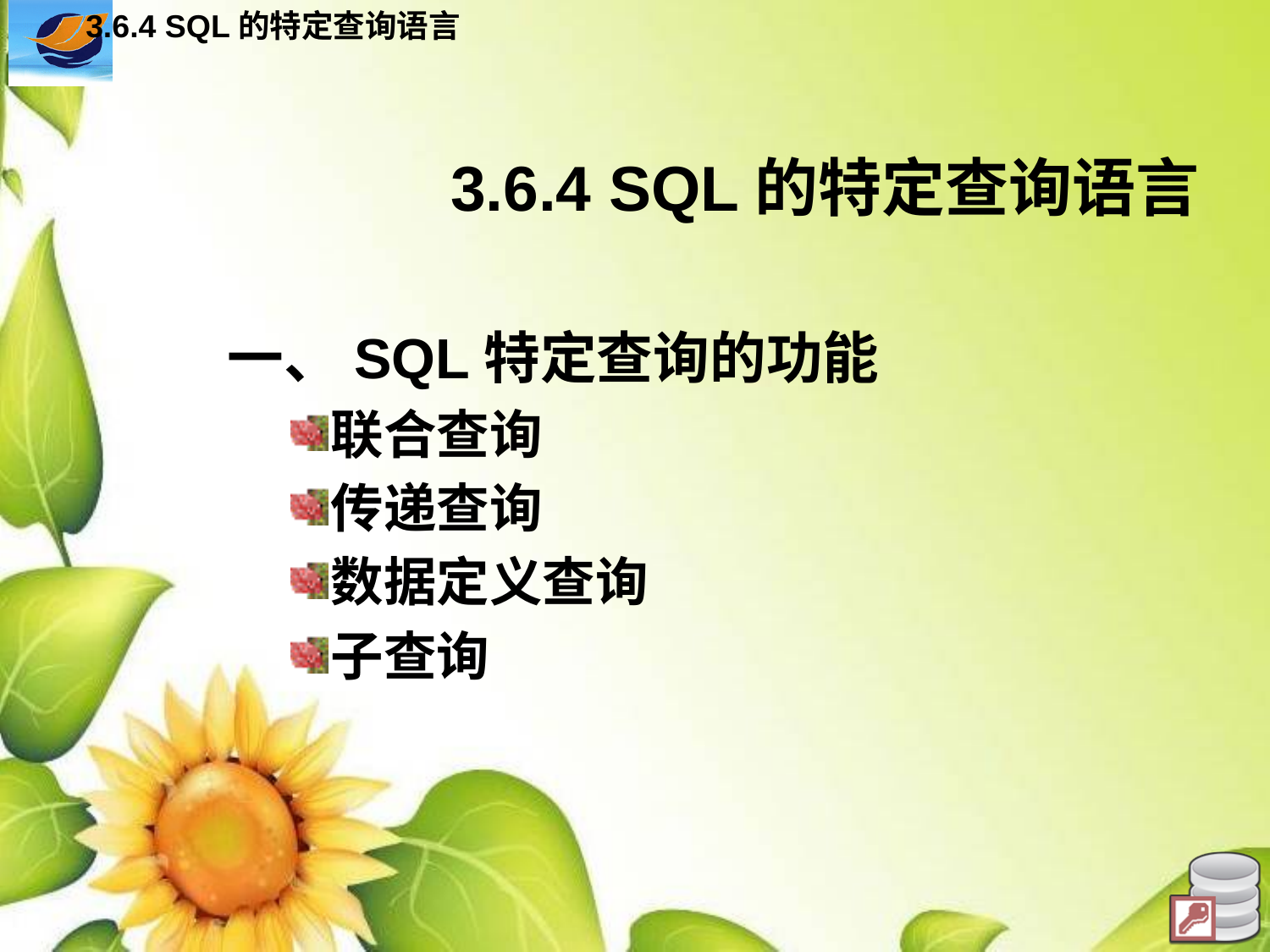

3.6.4 SQL的特定查询语言
# 3.6.4 SQL的特定查询语言
一、SQL特定查询的功能
联合查询
传递查询
数据定义查询
子查询